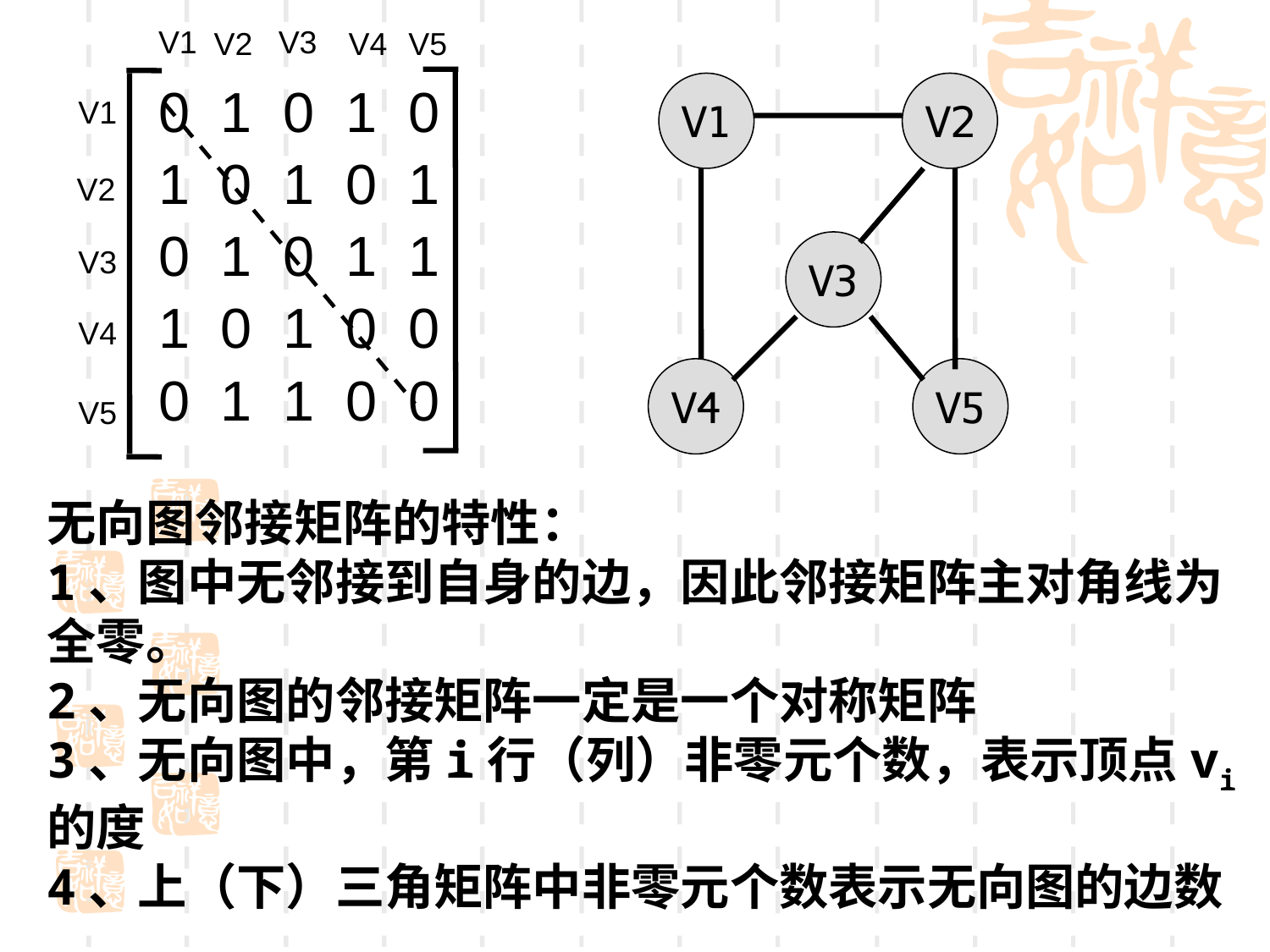

V1
V3
V2
V4
V5

V1
V2

V3

V4
V5
0  1  0  1  0
1  0  1  0  1
0  1  0  1  1
1  0  1  0  0
0  1  1  0  0

V1

V2
V3
V4
V5

无向图邻接矩阵的特性：
1、图中无邻接到自身的边，因此邻接矩阵主对角线为全零。
2、无向图的邻接矩阵一定是一个对称矩阵
3、无向图中，第i行（列）非零元个数，表示顶点vi的度
4、上（下）三角矩阵中非零元个数表示无向图的边数